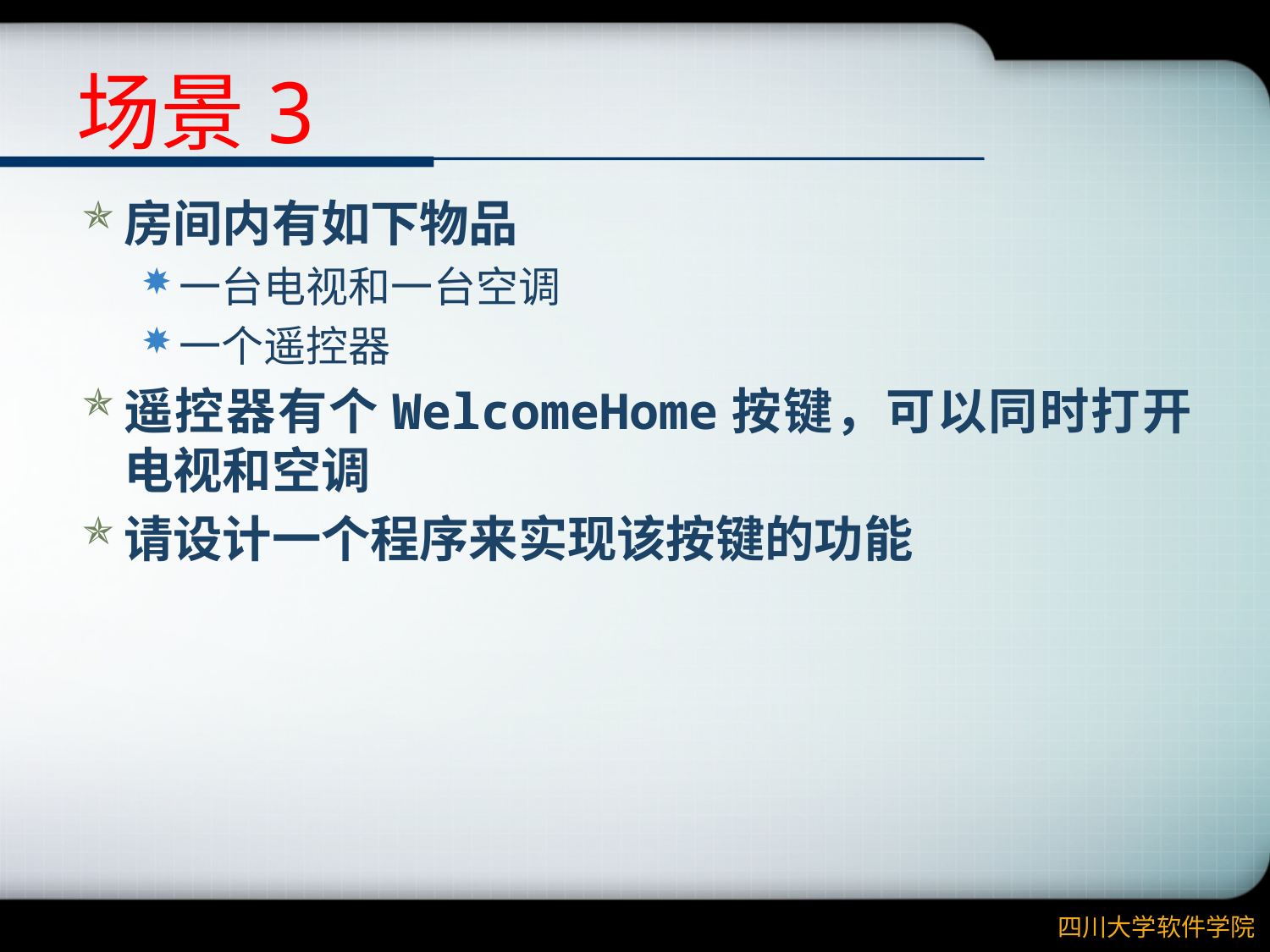

# 场景3
房间内有如下物品
一台电视和一台空调
一个遥控器
遥控器有个WelcomeHome按键，可以同时打开电视和空调
请设计一个程序来实现该按键的功能